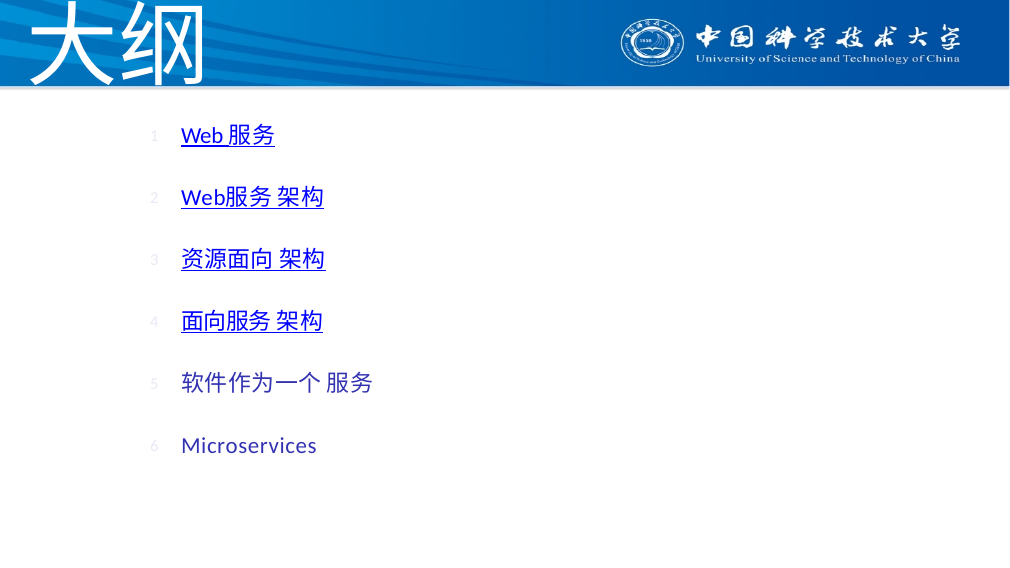

# 大纲
Web 服务

1
Web服务 架构

2
资源面向 架构

3
面向服务 架构

4
软件作为一个 服务

5
Microservices

6